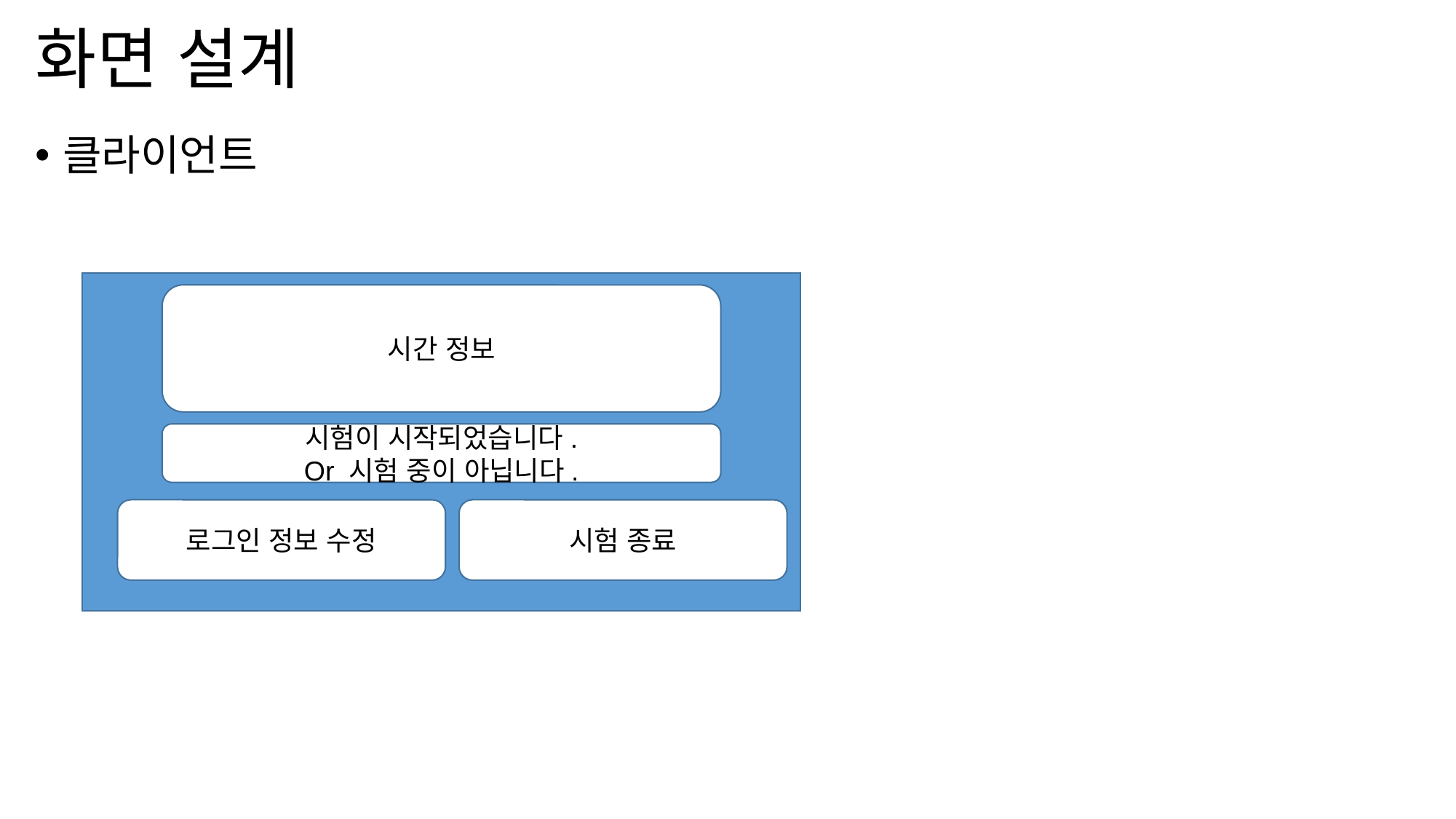

# 화면 설계
클라이언트

시간 정보
시험이 시작되었습니다.
Or 시험 중이 아닙니다.
로그인 정보 수정
시험 종료